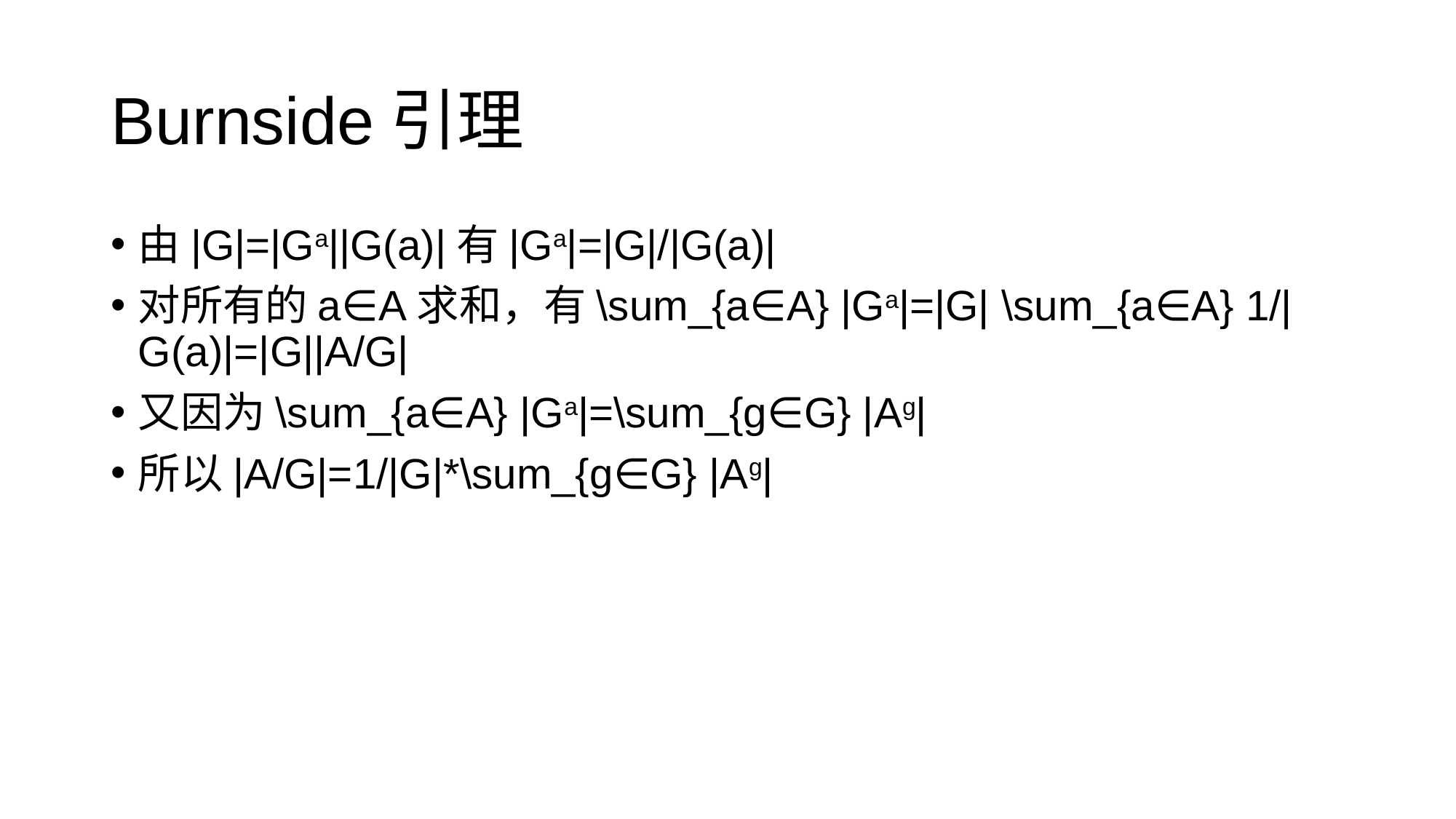

# Burnside引理
由|G|=|Ga||G(a)|有|Ga|=|G|/|G(a)|
对所有的a∈A求和，有\sum_{a∈A} |Ga|=|G| \sum_{a∈A} 1/|G(a)|=|G||A/G|
又因为\sum_{a∈A} |Ga|=\sum_{g∈G} |Ag|
所以|A/G|=1/|G|*\sum_{g∈G} |Ag|